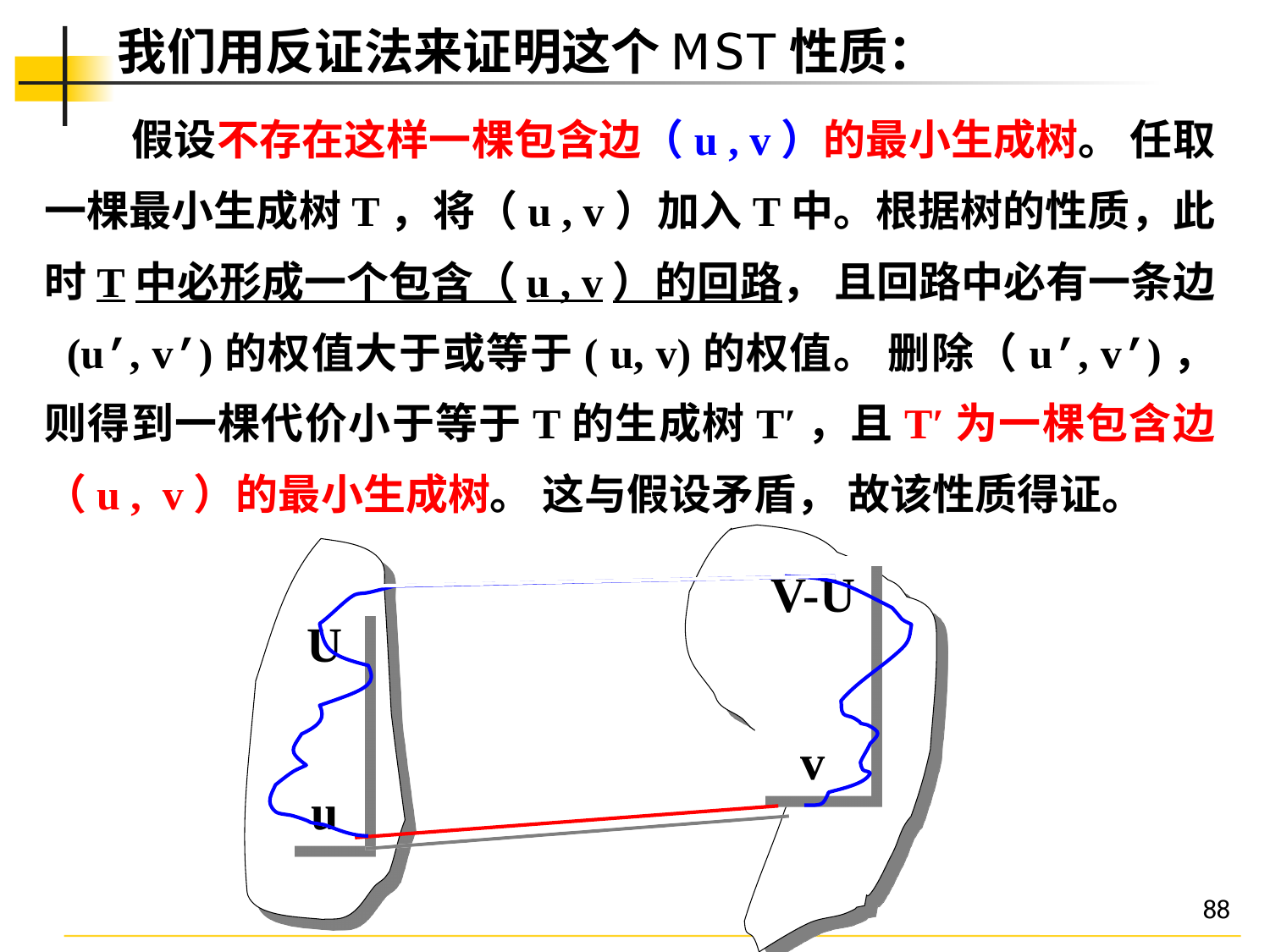

我们用反证法来证明这个MST性质：
        假设不存在这样一棵包含边（u , v）的最小生成树。 任取一棵最小生成树T，将（u , v）加入T中。根据树的性质，此时T中必形成一个包含（u , v）的回路， 且回路中必有一条边  (u’, v’)的权值大于或等于( u, v)的权值。 删除（u’, v’)，则得到一棵代价小于等于T的生成树T′，且T′为一棵包含边（u ,  v）的最小生成树。 这与假设矛盾， 故该性质得证。

V-U

v

U

u

88